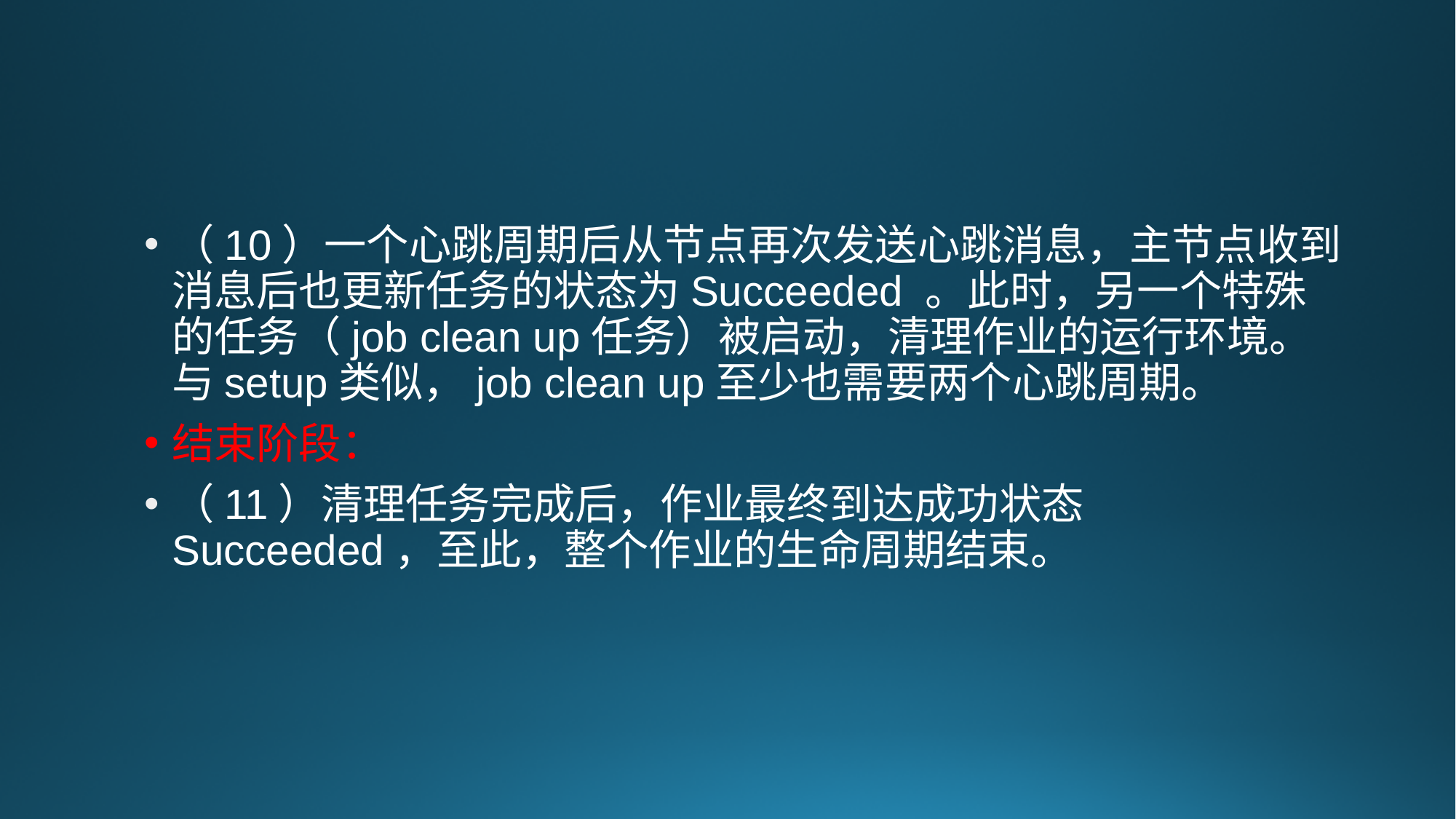

#
（10）一个心跳周期后从节点再次发送心跳消息，主节点收到消息后也更新任务的状态为Succeeded 。此时，另一个特殊的任务（job clean up任务）被启动，清理作业的运行环境。与setup类似，job clean up至少也需要两个心跳周期。
结束阶段：
（11）清理任务完成后，作业最终到达成功状态Succeeded，至此，整个作业的生命周期结束。